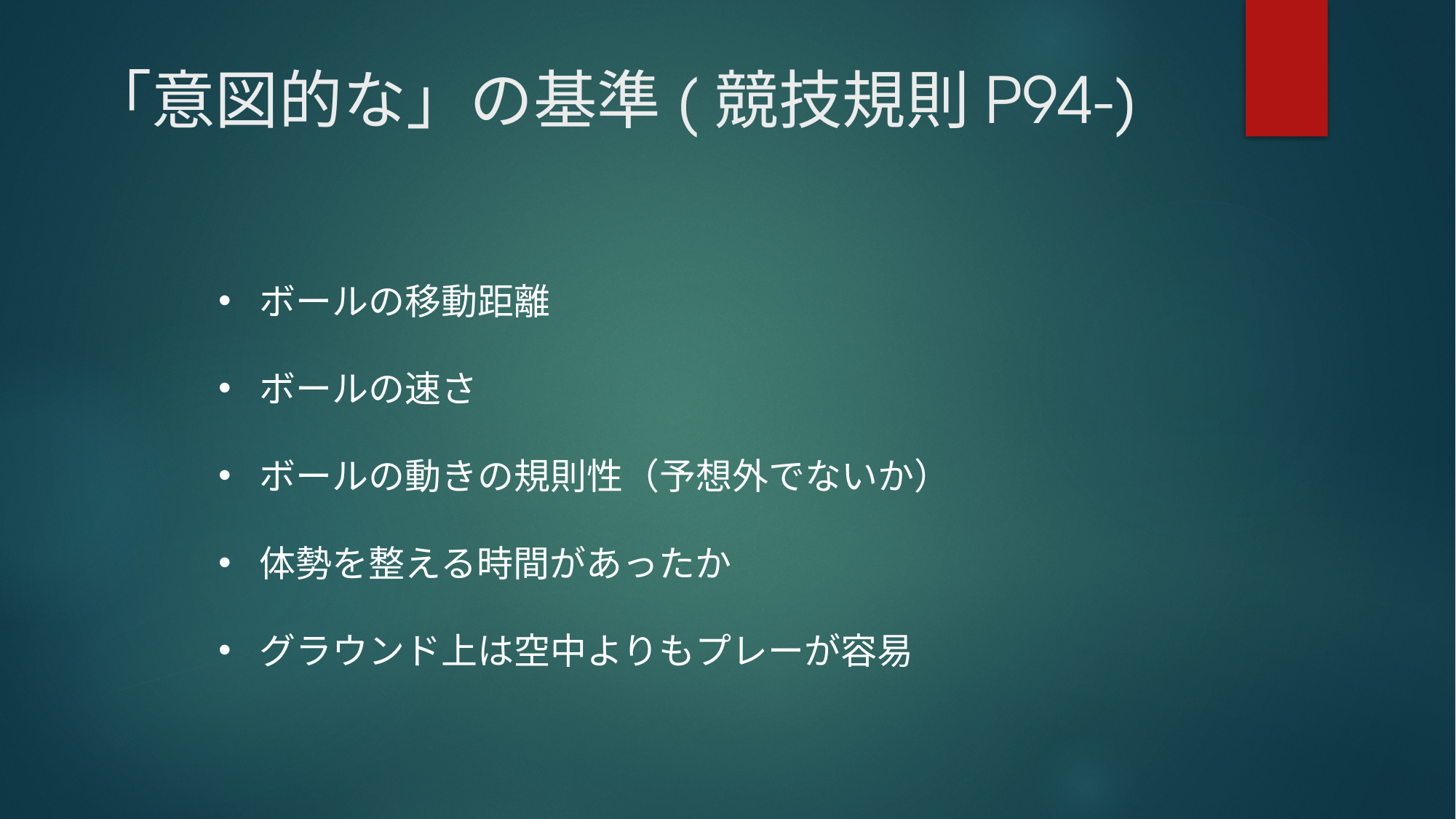

# 「意図的な」の基準(競技規則P94-)
ボールの移動距離

ボールの速さ

ボールの動きの規則性（予想外でないか）

体勢を整える時間があったか

グラウンド上は空中よりもプレーが容易